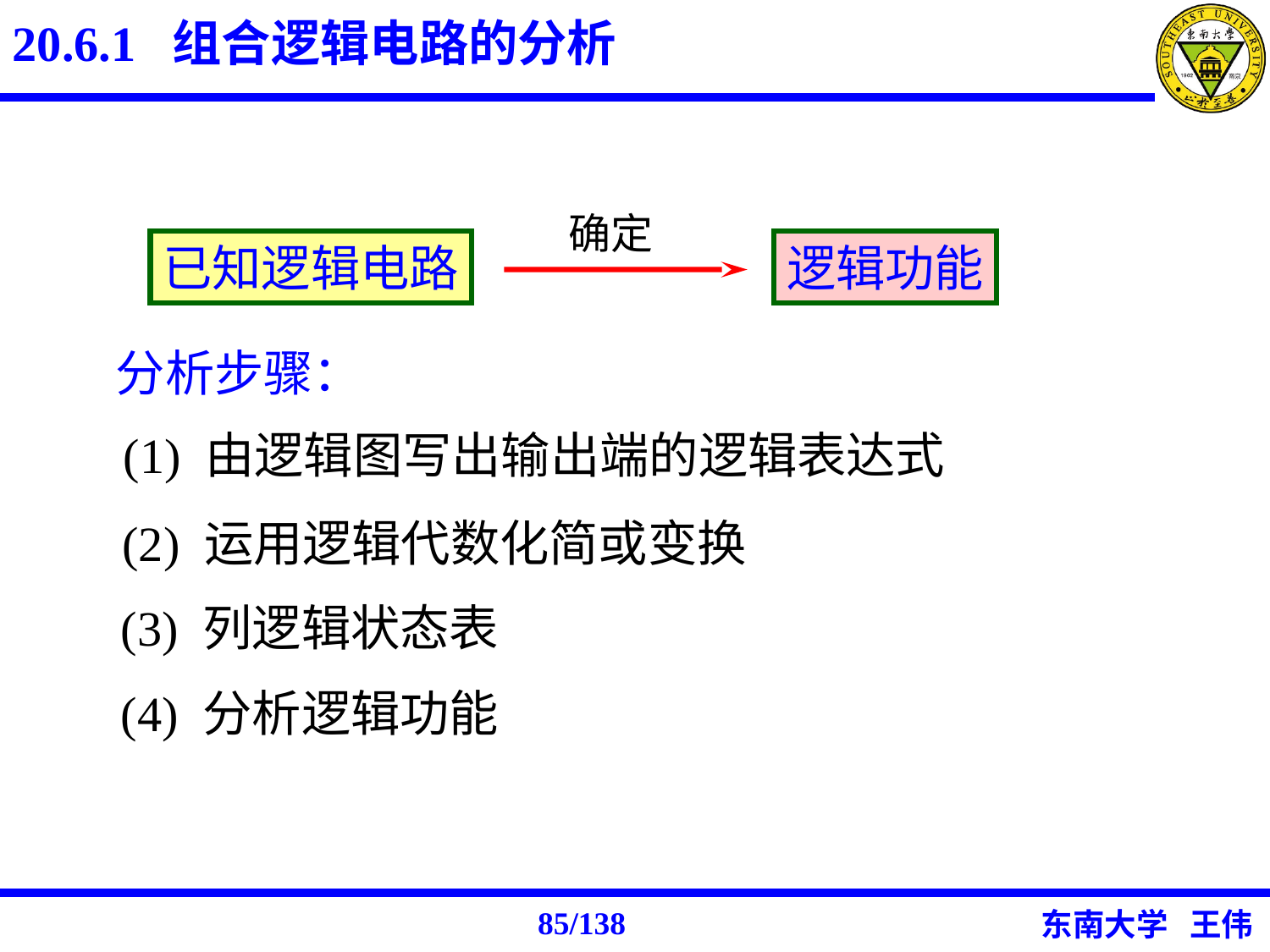

20.6.1  组合逻辑电路的分析
确定
已知逻辑电路
逻辑功能

分析步骤：
 (1) 由逻辑图写出输出端的逻辑表达式
(2) 运用逻辑代数化简或变换
(3) 列逻辑状态表
(4) 分析逻辑功能